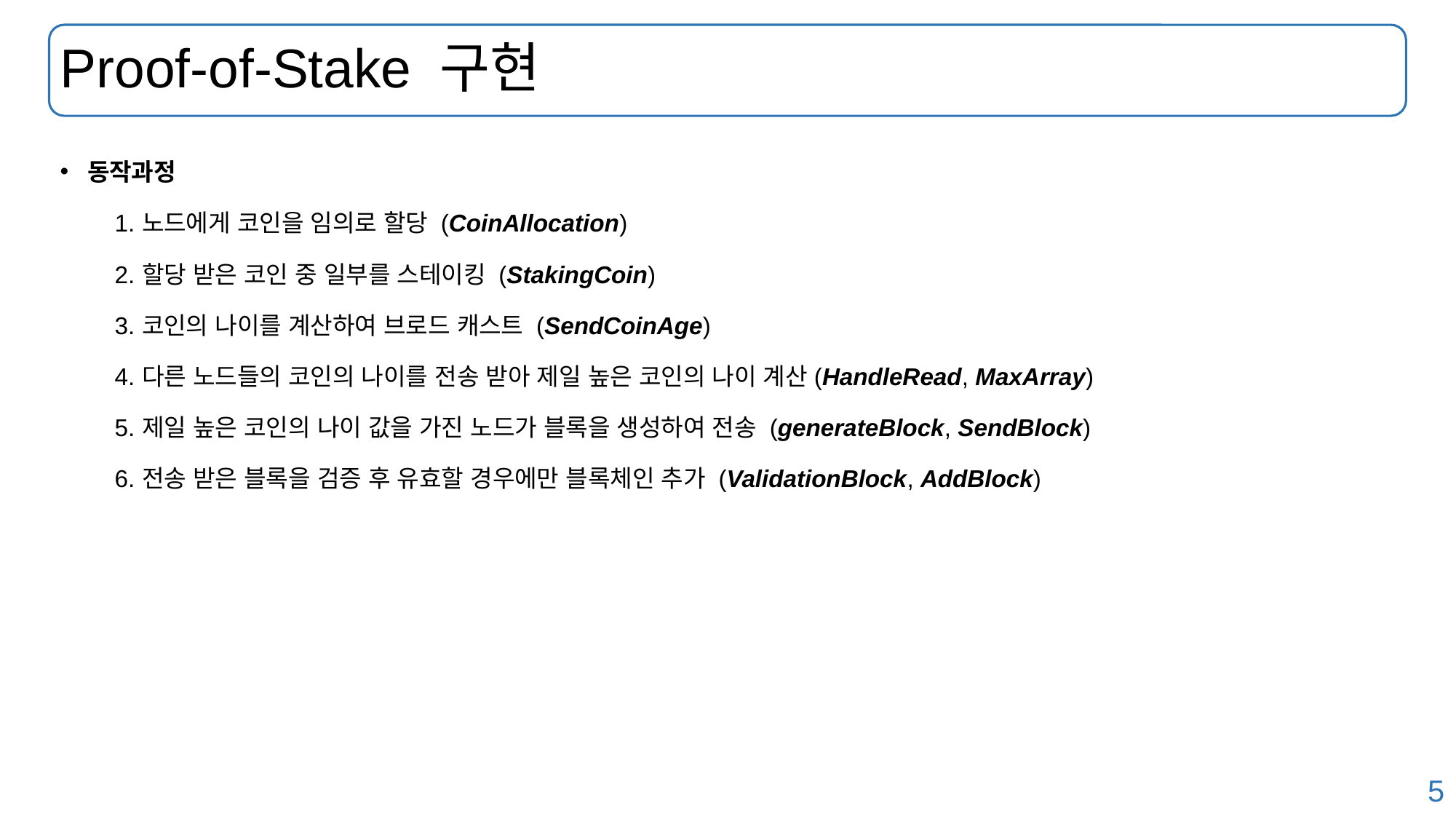

# Proof-of-Stake 구현
동작과정
노드에게 코인을 임의로 할당 (CoinAllocation)
할당 받은 코인 중 일부를 스테이킹 (StakingCoin)
코인의 나이를 계산하여 브로드 캐스트 (SendCoinAge)
다른 노드들의 코인의 나이를 전송 받아 제일 높은 코인의 나이 계산(HandleRead, MaxArray)
제일 높은 코인의 나이 값을 가진 노드가 블록을 생성하여 전송 (generateBlock, SendBlock)
전송 받은 블록을 검증 후 유효할 경우에만 블록체인 추가 (ValidationBlock, AddBlock)